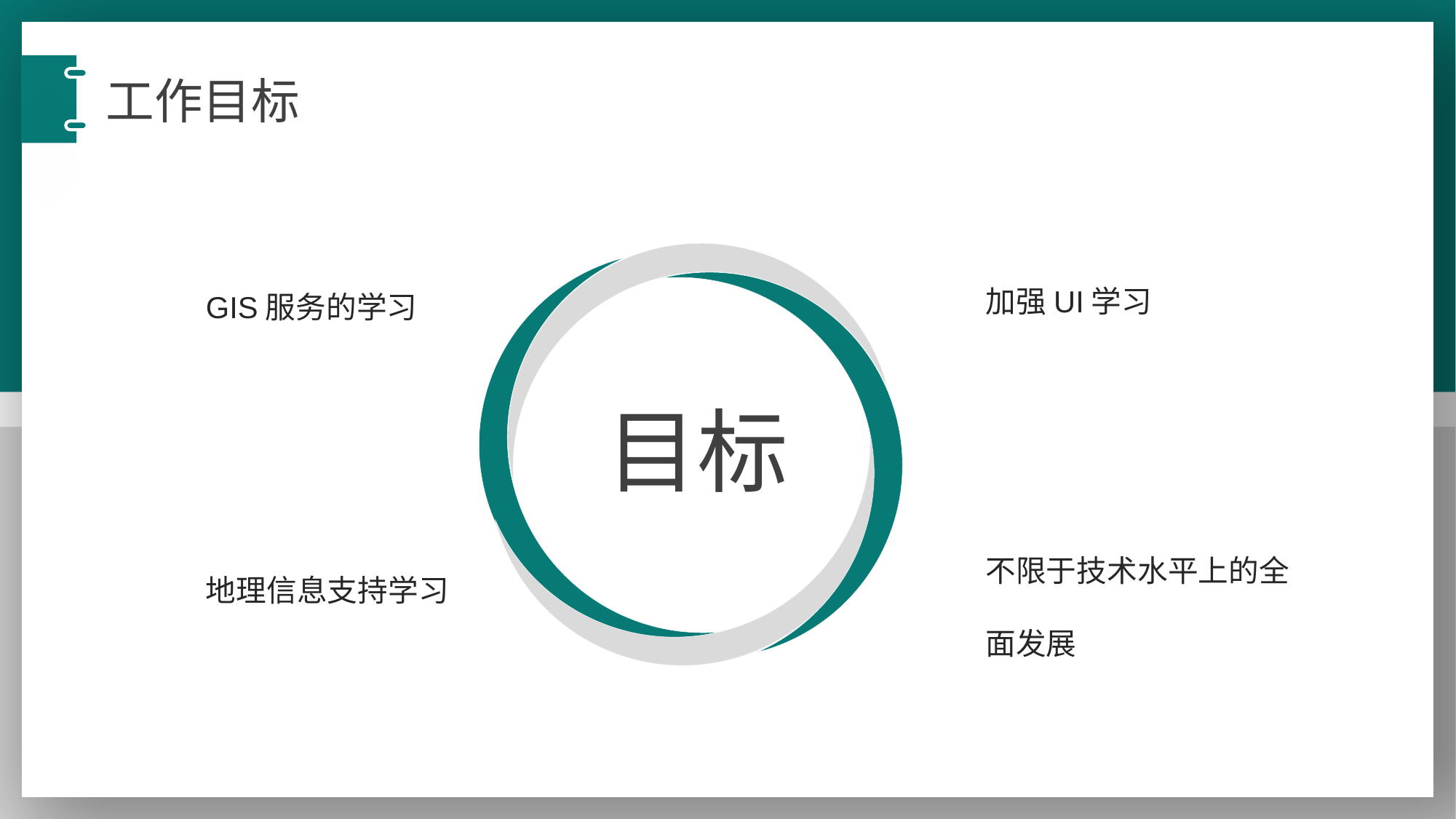

工作目标

加强UI学习
GIS服务的学习

目标
不限于技术水平上的全面发展
地理信息支持学习